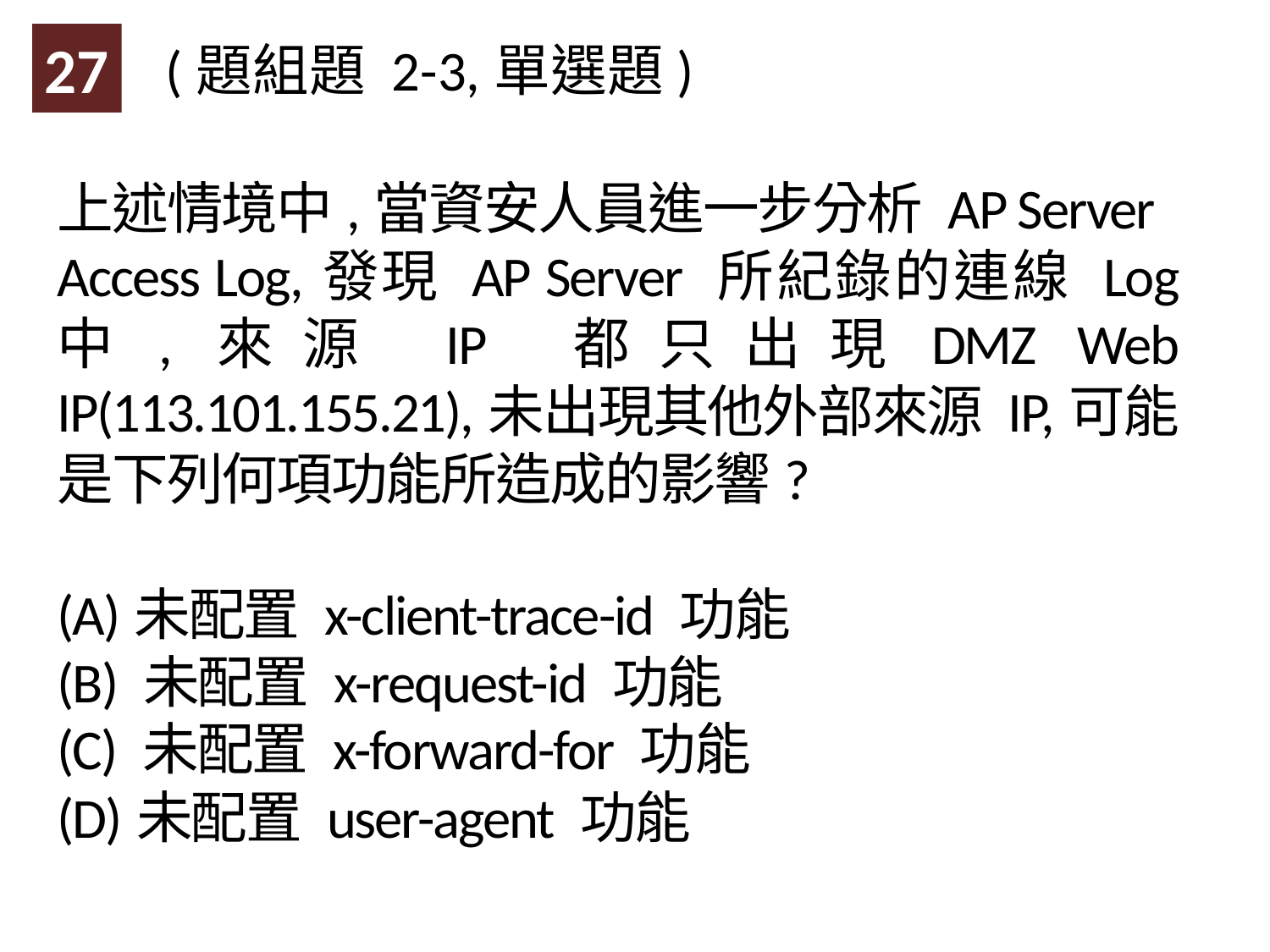

27
(題組題 2-3,單選題)
上述情境中,當資安人員進一步分析 AP Server
Access Log,發現 AP Server 所紀錄的連線 Log 中,來源 IP 都只出現DMZ Web IP(113.101.155.21),未出現其他外部來源 IP,可能是下列何項功能所造成的影響?

(A)未配置 x-client-trace-id 功能
(B) 未配置 x-request-id 功能
(C) 未配置 x-forward-for 功能
(D)未配置 user-agent 功能